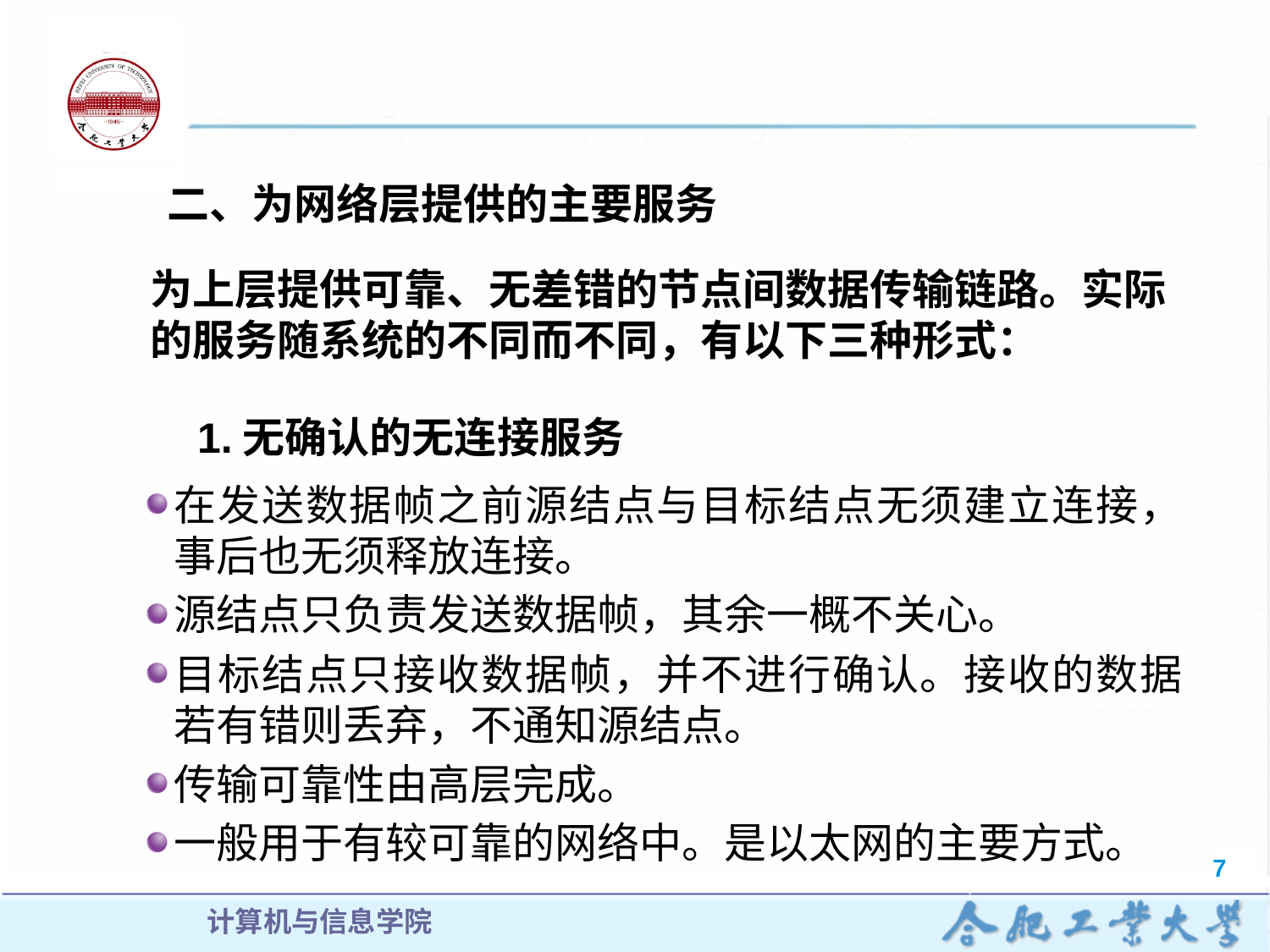

二、为网络层提供的主要服务
为上层提供可靠、无差错的节点间数据传输链路。实际的服务随系统的不同而不同，有以下三种形式：
1.无确认的无连接服务
在发送数据帧之前源结点与目标结点无须建立连接，事后也无须释放连接。
源结点只负责发送数据帧，其余一概不关心。
目标结点只接收数据帧，并不进行确认。接收的数据若有错则丢弃，不通知源结点。
传输可靠性由高层完成。
一般用于有较可靠的网络中。是以太网的主要方式。